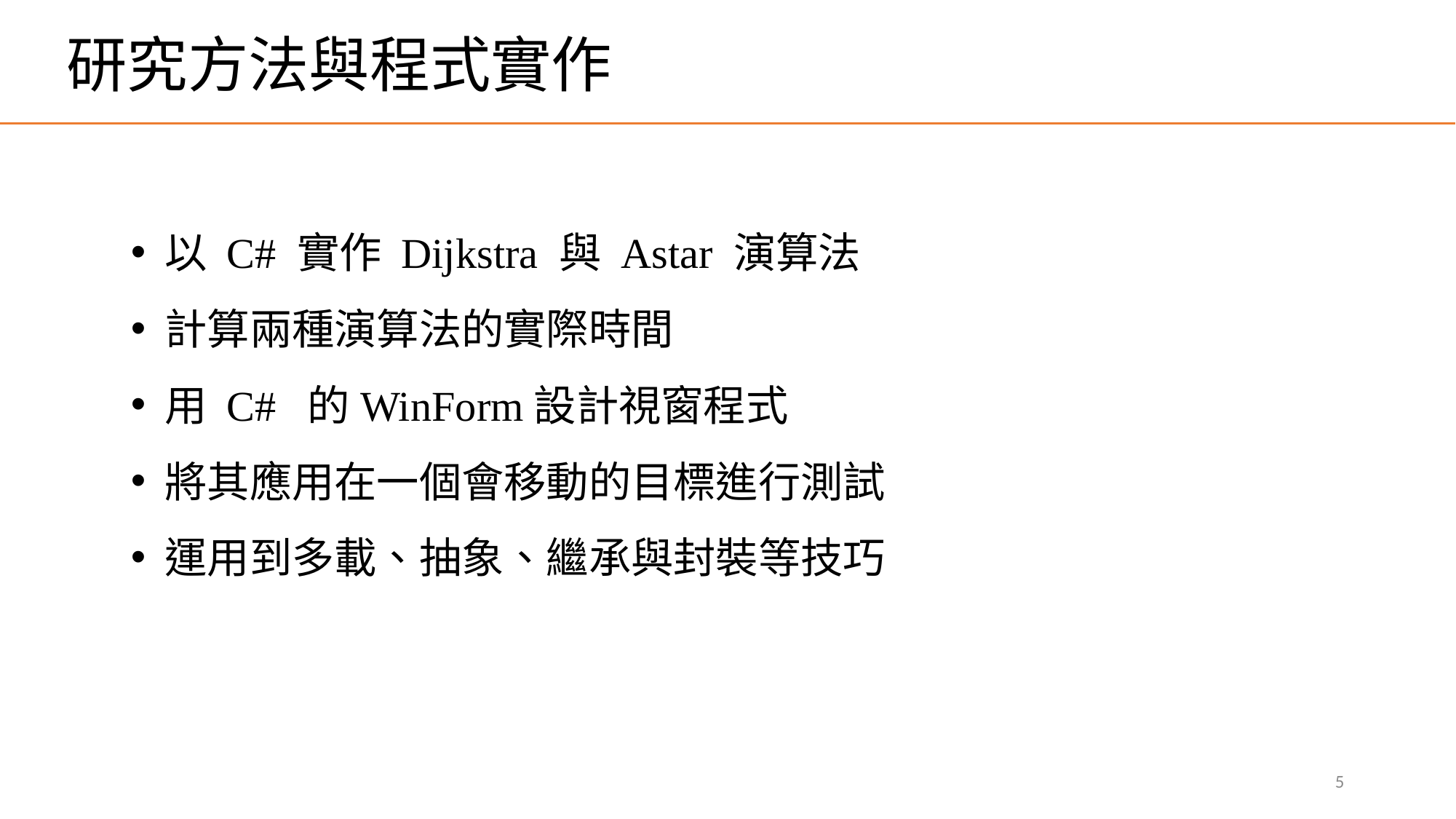

研究方法與程式實作
以 C# 實作 Dijkstra 與 Astar 演算法
計算兩種演算法的實際時間
用 C#  的WinForm設計視窗程式
將其應用在一個會移動的目標進行測試
運用到多載、抽象、繼承與封裝等技巧
5